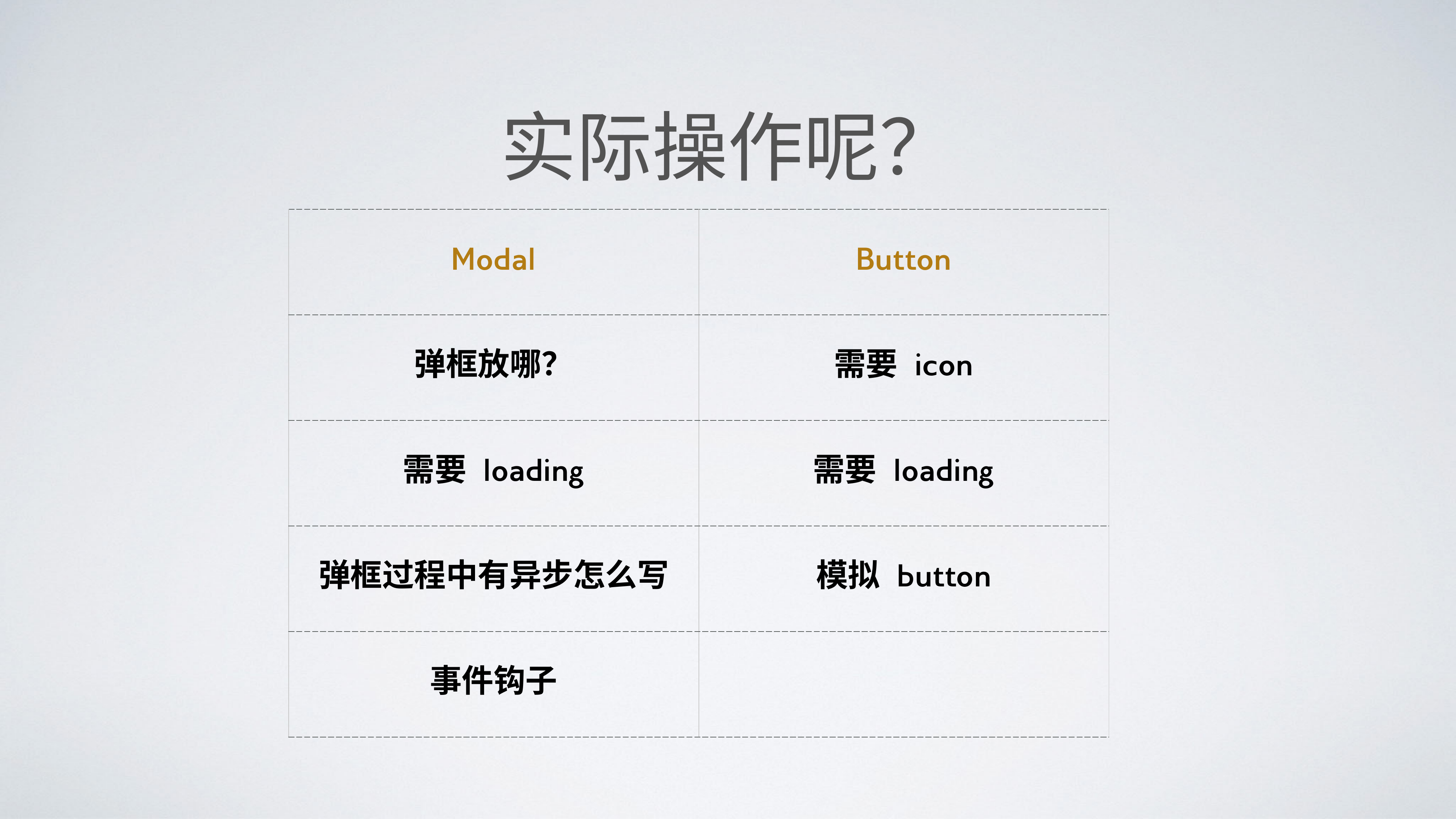

# 实际操作呢？
| Modal | Button |
| --- | --- |
| 弹框放哪？ | 需要 icon |
| 需要 loading | 需要 loading |
| 弹框过程中有异步怎么写 | 模拟 button |
| 事件钩子 |  |